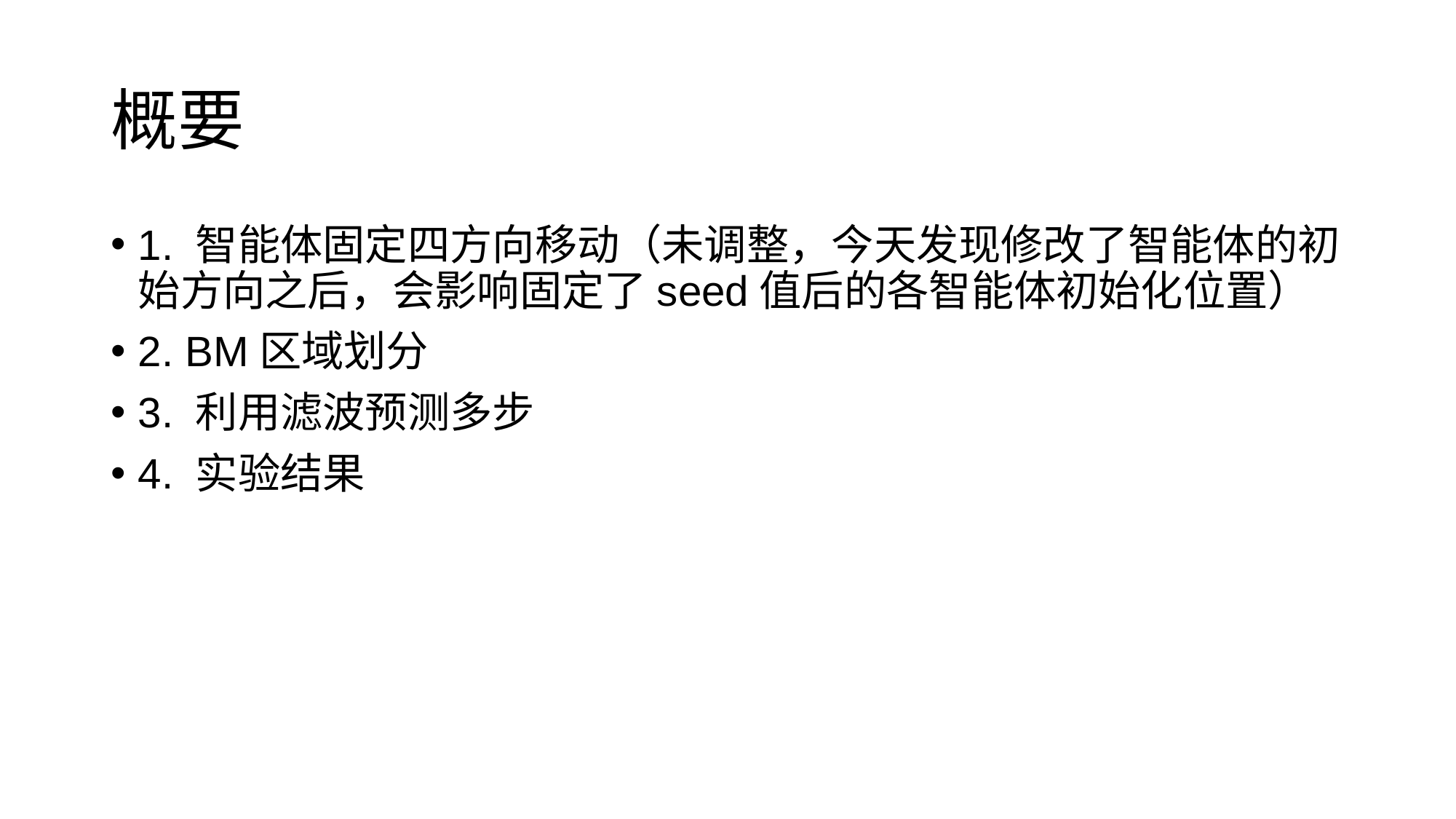

# 概要
1. 智能体固定四方向移动（未调整，今天发现修改了智能体的初始方向之后，会影响固定了seed值后的各智能体初始化位置）
2. BM区域划分
3. 利用滤波预测多步
4. 实验结果